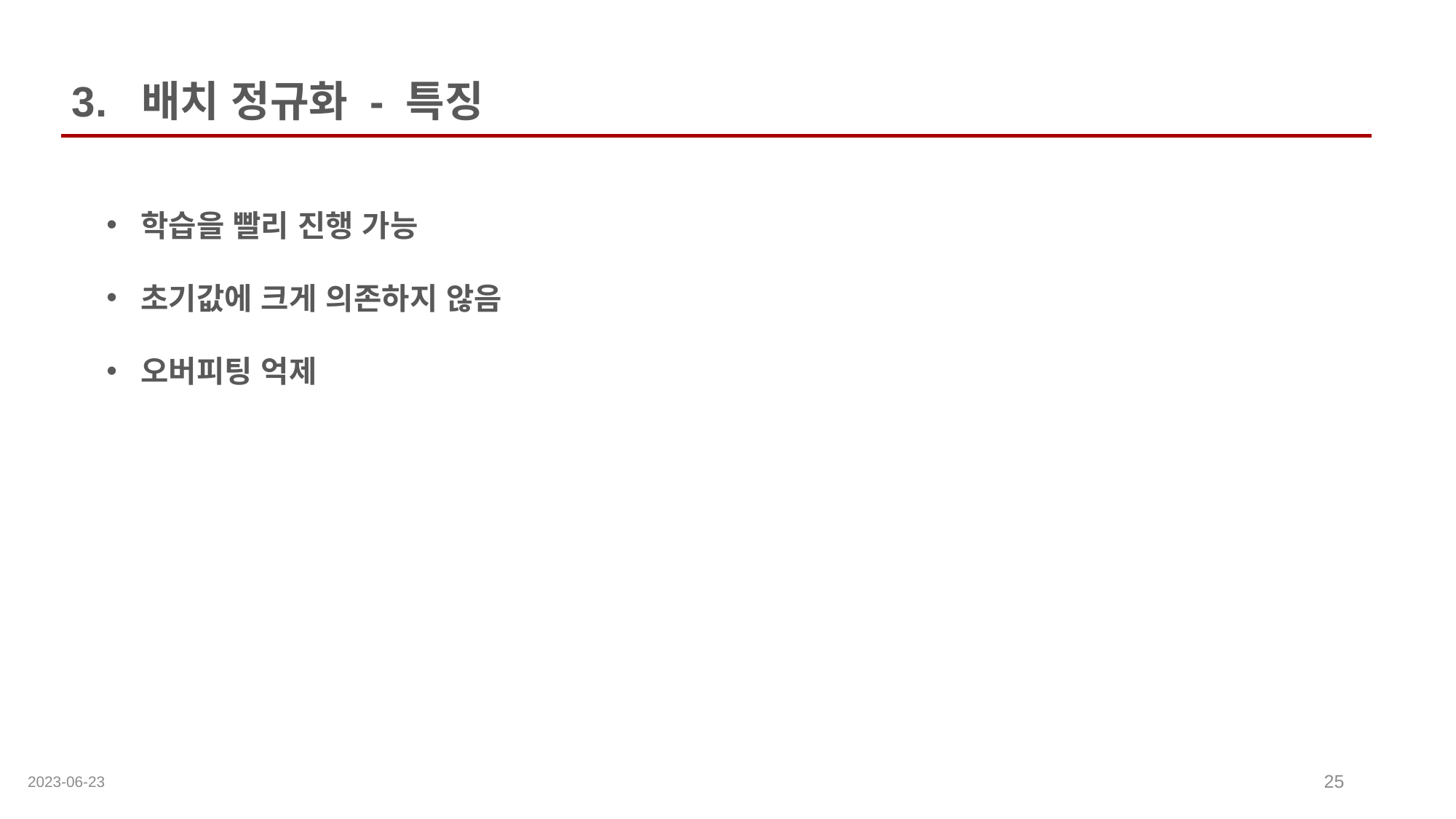

3.  배치 정규화 - 특징
학습을 빨리 진행 가능

초기값에 크게 의존하지 않음

오버피팅 억제
2023-06-23
25